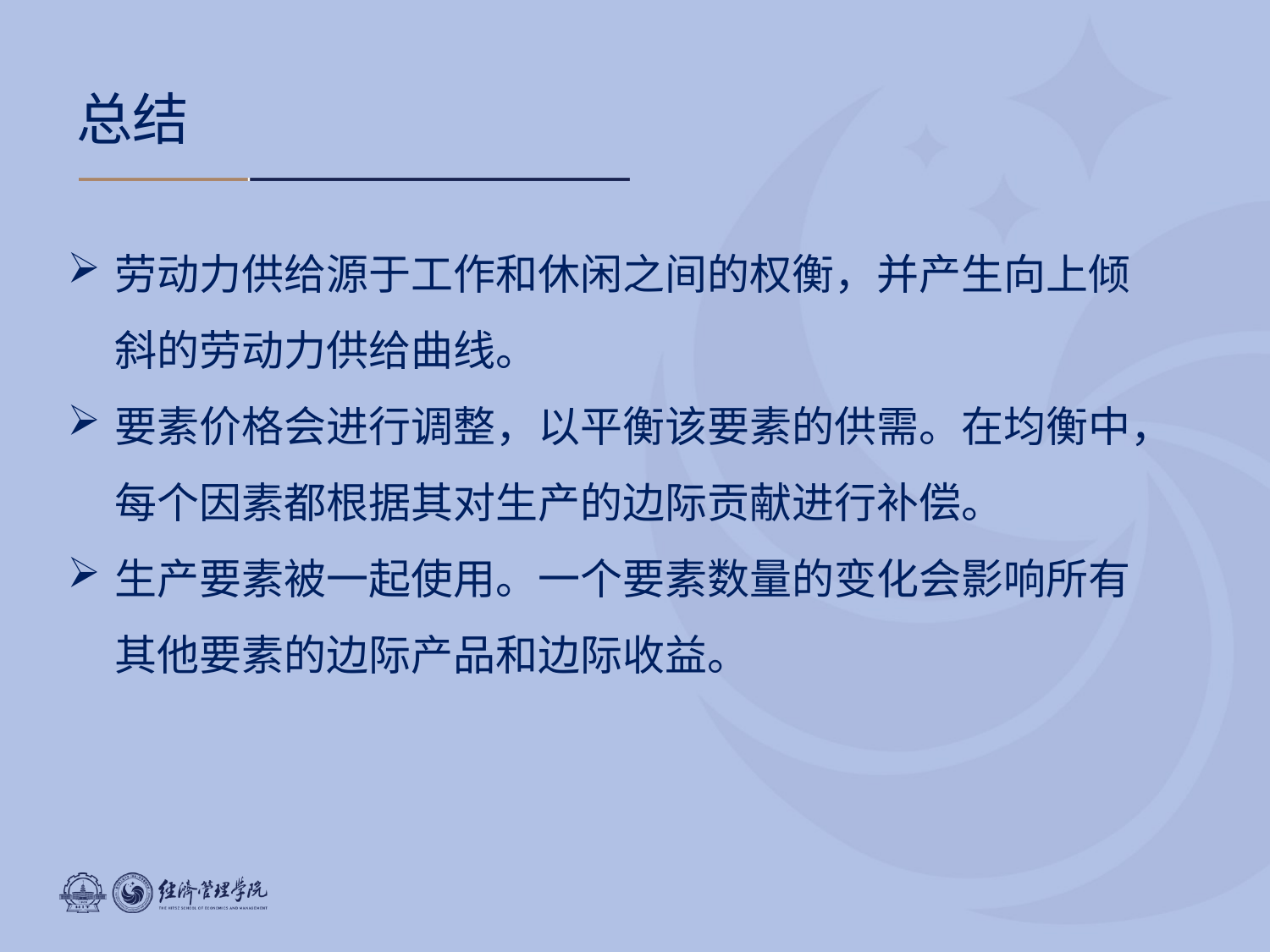

# 总结
劳动力供给源于工作和休闲之间的权衡，并产生向上倾斜的劳动力供给曲线。
要素价格会进行调整，以平衡该要素的供需。在均衡中，每个因素都根据其对生产的边际贡献进行补偿。
生产要素被一起使用。一个要素数量的变化会影响所有其他要素的边际产品和边际收益。